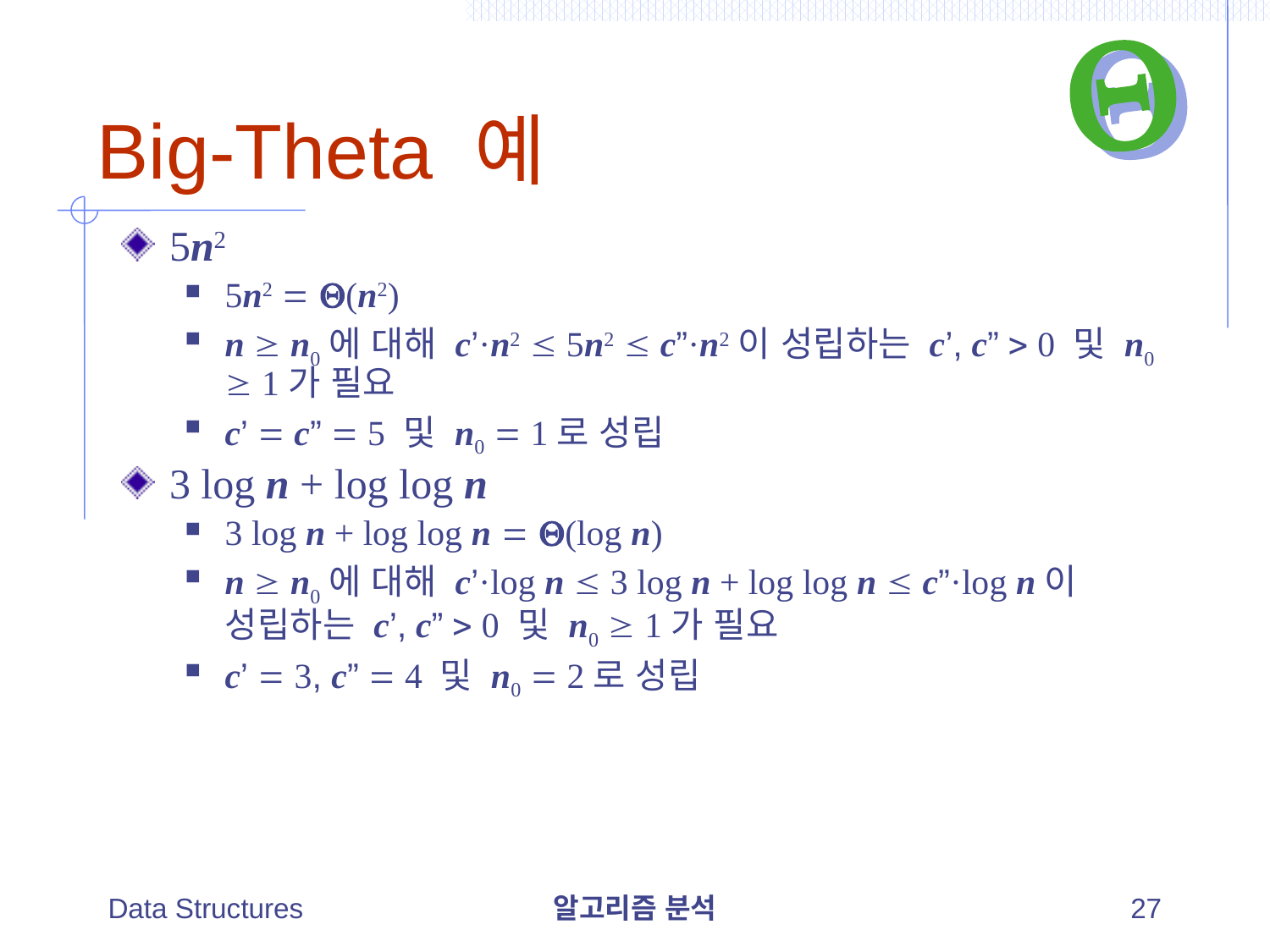

Θ
Θ
Big-Theta 예
5n2
5n2 = Θ(n2)
n ≥ n0에 대해 c’·n2 ≤ 5n2 ≤ c”·n2이 성립하는 c’, c” > 0 및 n0 ≥ 1가 필요
c’ = c” = 5 및 n0 = 1로 성립
3 log n + log log n
3 log n + log log n = Θ(log n)
n ≥ n0에 대해 c’·log n ≤ 3 log n + log log n ≤ c”·log n이 성립하는 c’, c” > 0 및 n0 ≥ 1가 필요
c’ = 3, c” = 4 및 n0 = 2로 성립
Data Structures
알고리즘 분석
27